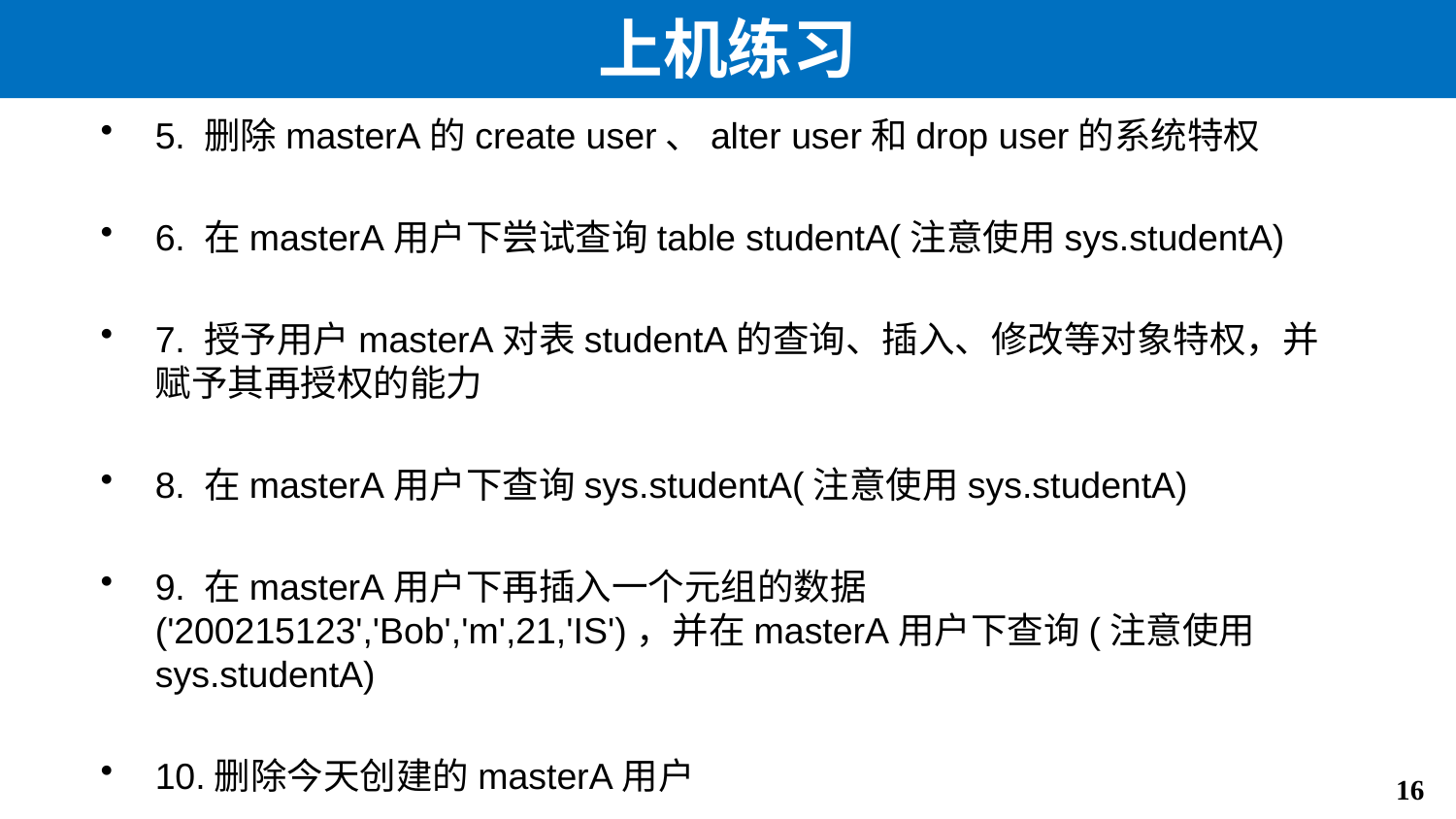

# 上机练习
5. 删除masterA的create user、alter user和drop user的系统特权

6. 在masterA用户下尝试查询table studentA(注意使用sys.studentA)

7. 授予用户masterA对表studentA的查询、插入、修改等对象特权，并赋予其再授权的能力

8. 在masterA用户下查询sys.studentA(注意使用sys.studentA)

9. 在masterA用户下再插入一个元组的数据('200215123','Bob','m',21,'IS')，并在masterA用户下查询(注意使用sys.studentA)

10.删除今天创建的masterA用户